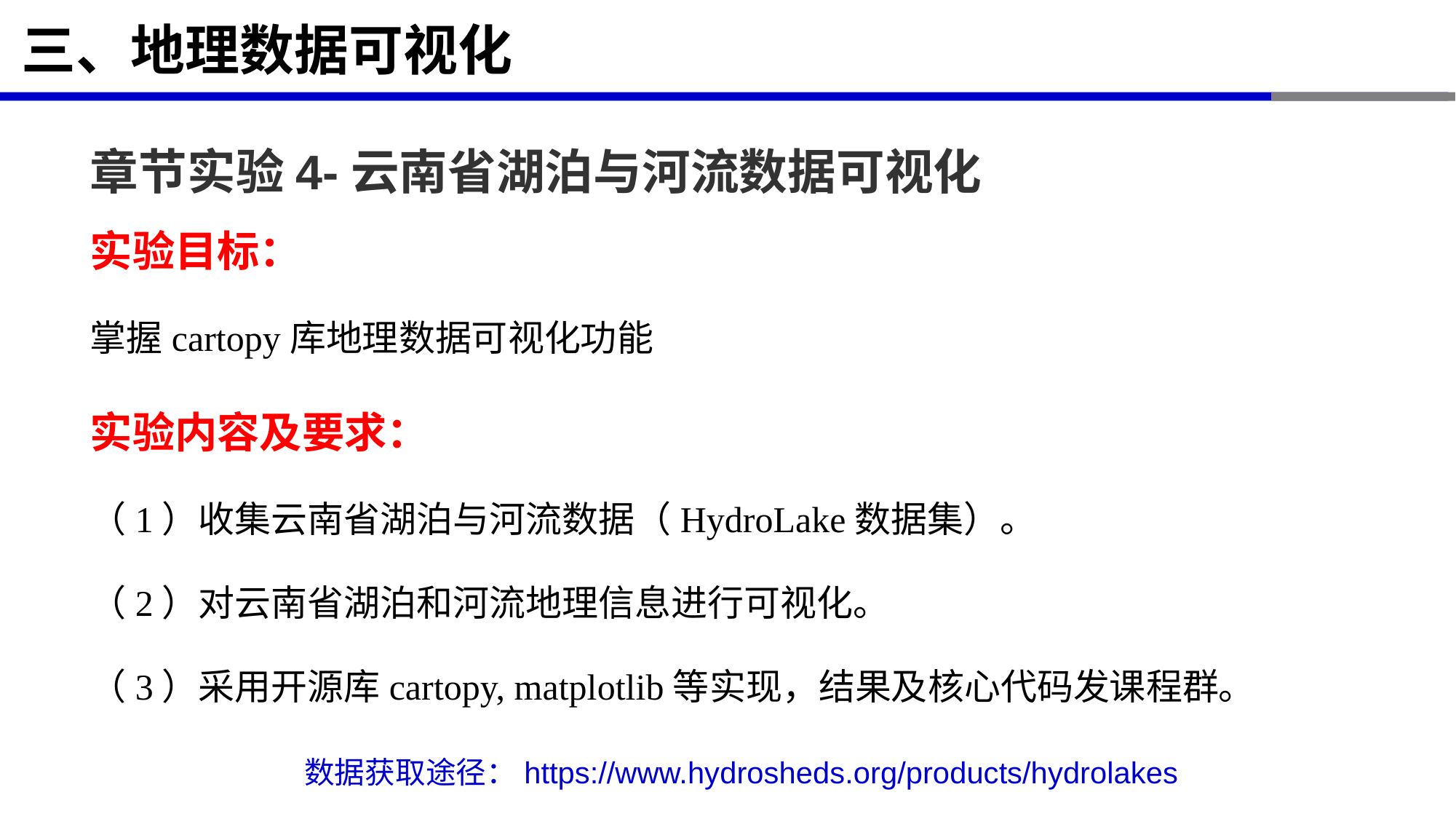

# 三、地理数据可视化
章节实验4-云南省湖泊与河流数据可视化
实验目标：
掌握cartopy库地理数据可视化功能
实验内容及要求：
（1）收集云南省湖泊与河流数据（HydroLake数据集）。
（2）对云南省湖泊和河流地理信息进行可视化。
（3）采用开源库cartopy, matplotlib等实现，结果及核心代码发课程群。
数据获取途径：https://www.hydrosheds.org/products/hydrolakes